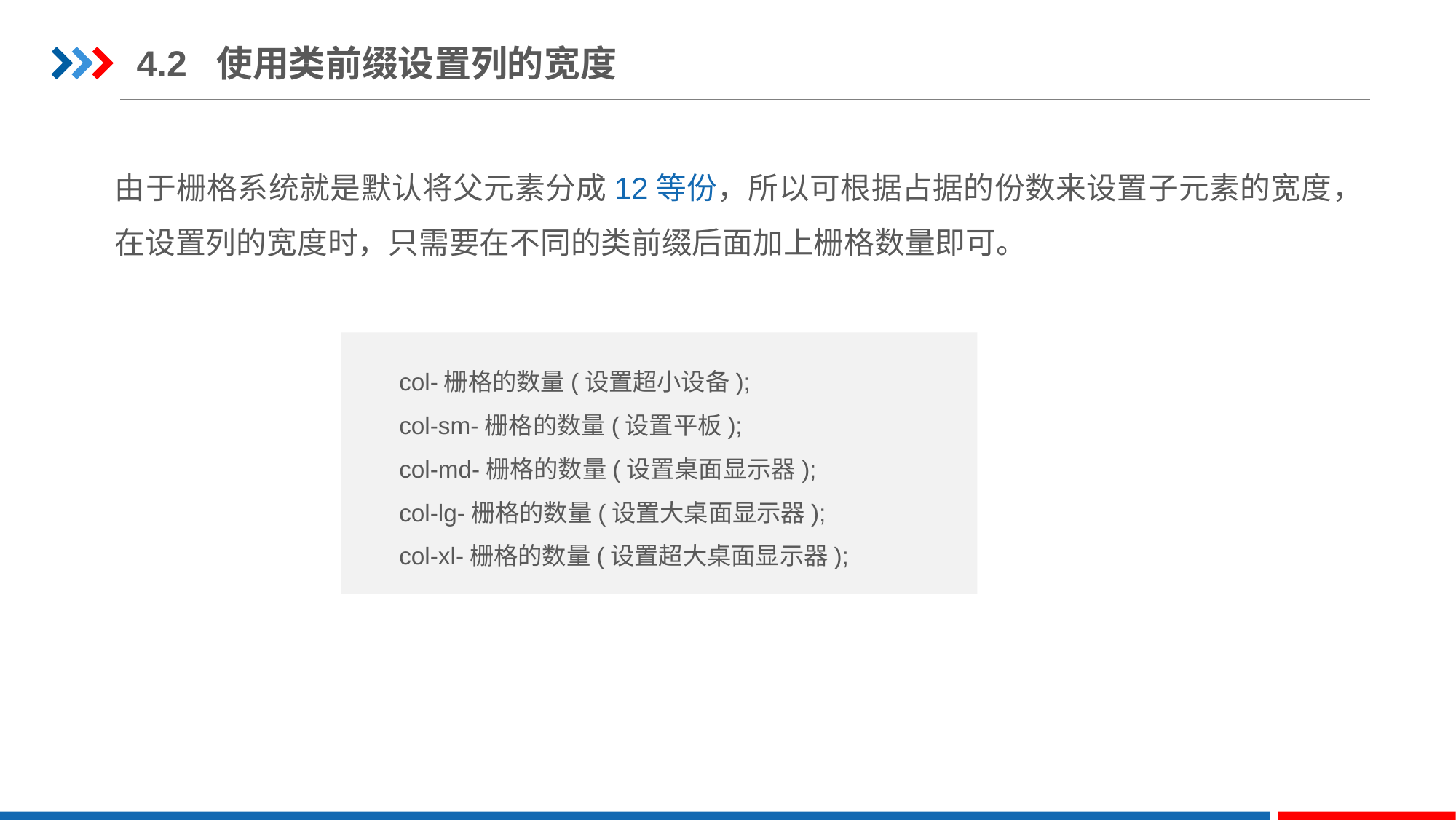

4.2  使用类前缀设置列的宽度
由于栅格系统就是默认将父元素分成12等份，所以可根据占据的份数来设置子元素的宽度，在设置列的宽度时，只需要在不同的类前缀后面加上栅格数量即可。

col-栅格的数量(设置超小设备);
col-sm-栅格的数量(设置平板);
col-md-栅格的数量(设置桌面显示器);
col-lg-栅格的数量(设置大桌面显示器);
col-xl-栅格的数量(设置超大桌面显示器);